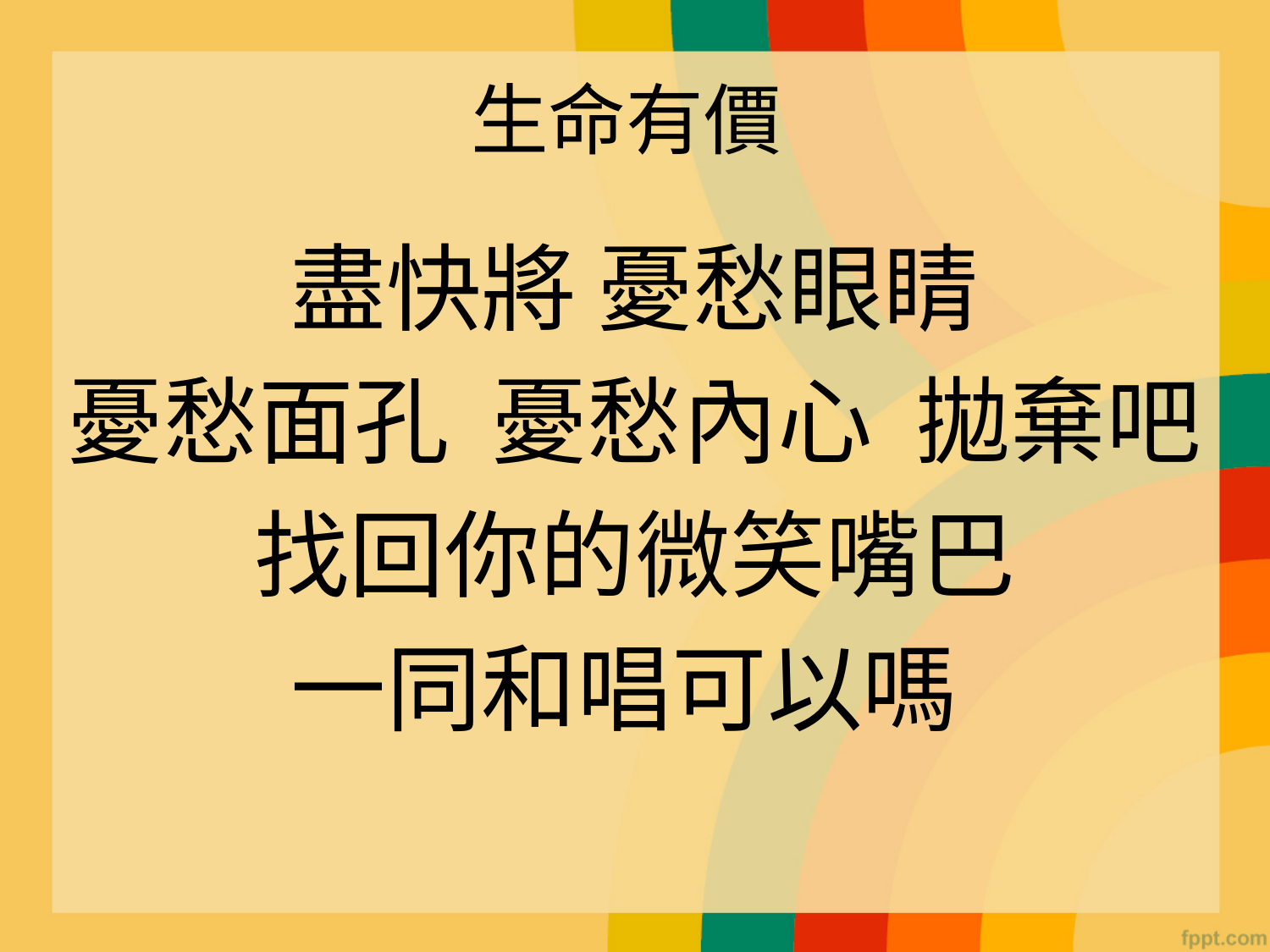

# 生命有價
盡快將 憂愁眼睛
憂愁面孔  憂愁內心  拋棄吧
找回你的微笑嘴巴
一同和唱可以嗎